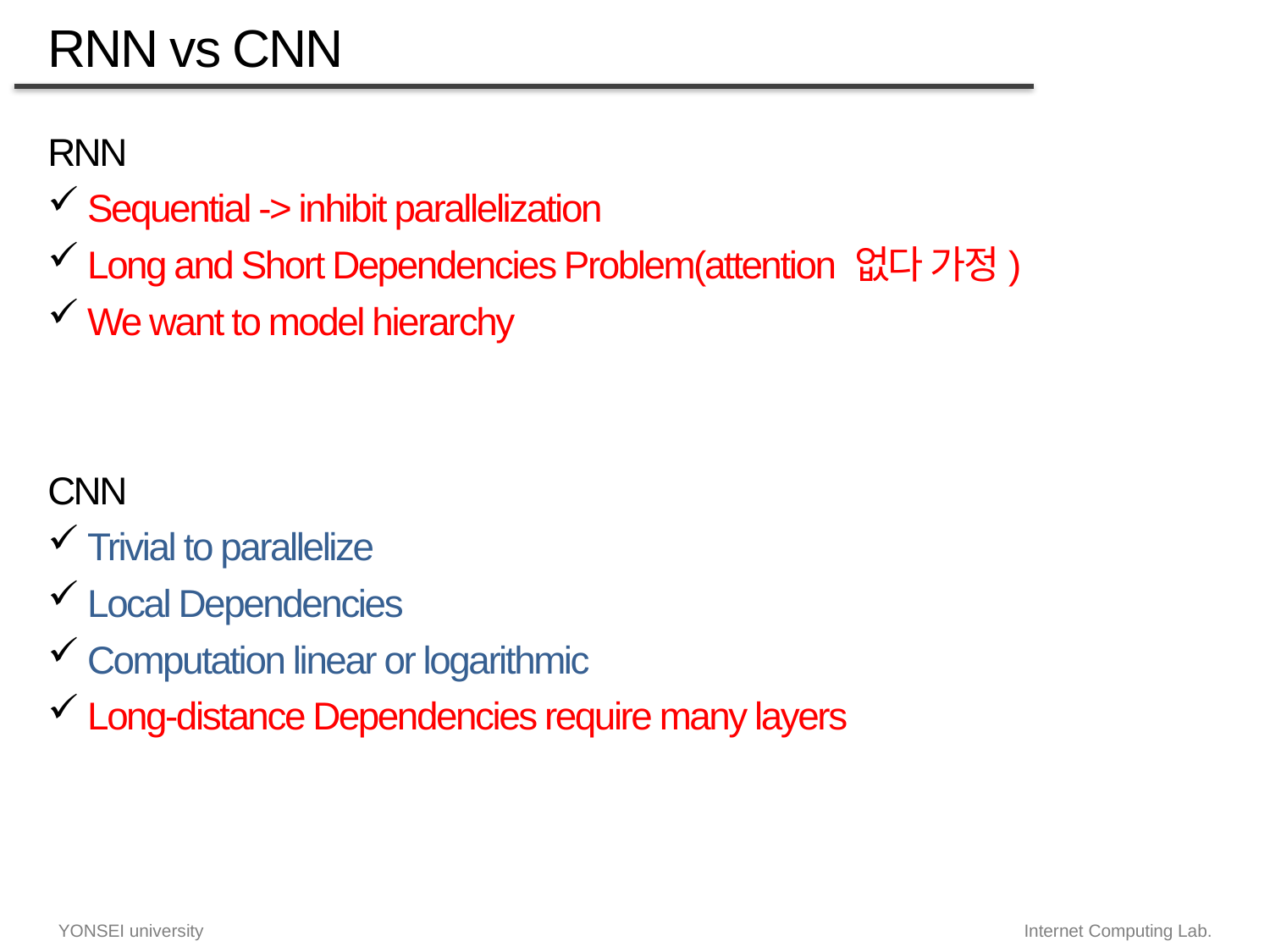

# RNN vs CNN
RNN
Sequential -> inhibit parallelization
Long and Short Dependencies Problem(attention 없다 가정)
We want to model hierarchy

CNN
Trivial to parallelize
Local Dependencies
Computation linear or logarithmic
Long-distance Dependencies require many layers